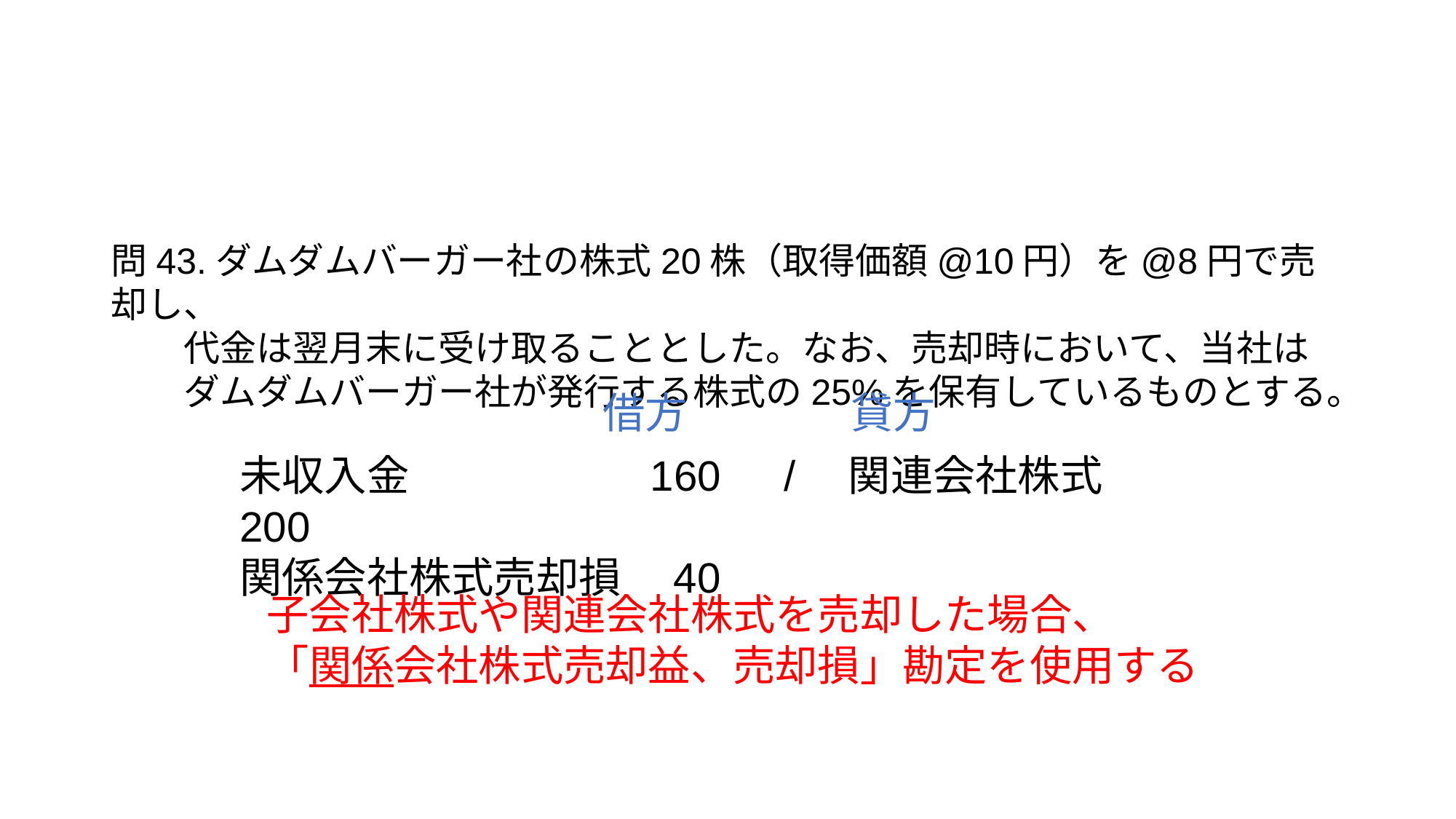

問43.ダムダムバーガー社の株式20株（取得価額@10円）を@8円で売却し、
　　代金は翌月末に受け取ることとした。なお、売却時において、当社は
　　ダムダムバーガー社が発行する株式の25%を保有しているものとする。
借方
貸方
未収入金　　　　  　160　/　関連会社株式　200
関係会社株式売却損　40
子会社株式や関連会社株式を売却した場合、
「関係会社株式売却益、売却損」勘定を使用する